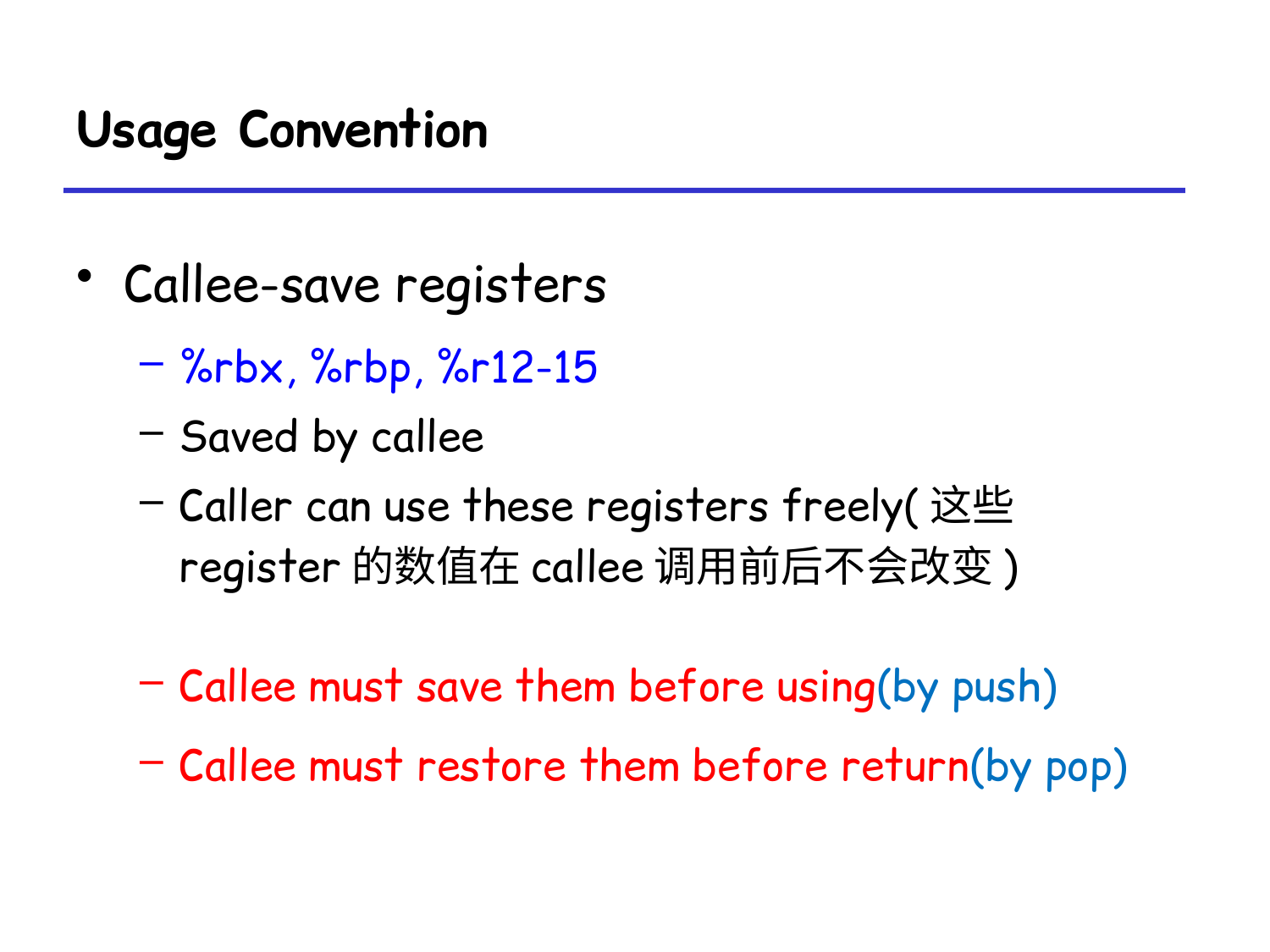

# Usage Convention
Callee-save registers
%rbx, %rbp, %r12-15
Saved by callee
Caller can use these registers freely(这些register的数值在callee调用前后不会改变)

Callee must save them before using(by push)
Callee must restore them before return(by pop)
50